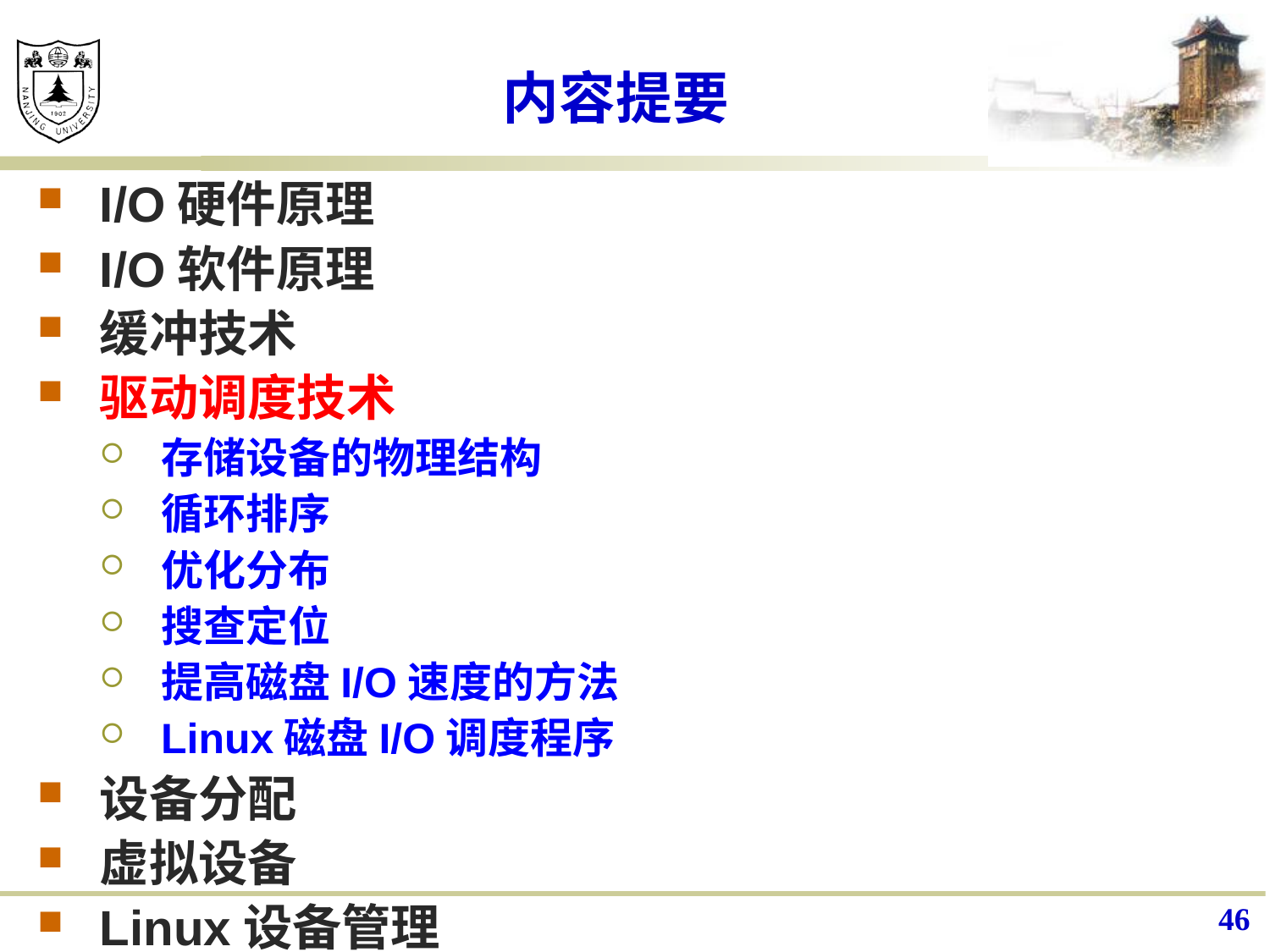

# 内容提要
I/O硬件原理
I/O软件原理
缓冲技术
驱动调度技术
存储设备的物理结构
循环排序
优化分布
搜查定位
提高磁盘I/O速度的方法
Linux磁盘I/O调度程序
设备分配
虚拟设备
Linux设备管理
46